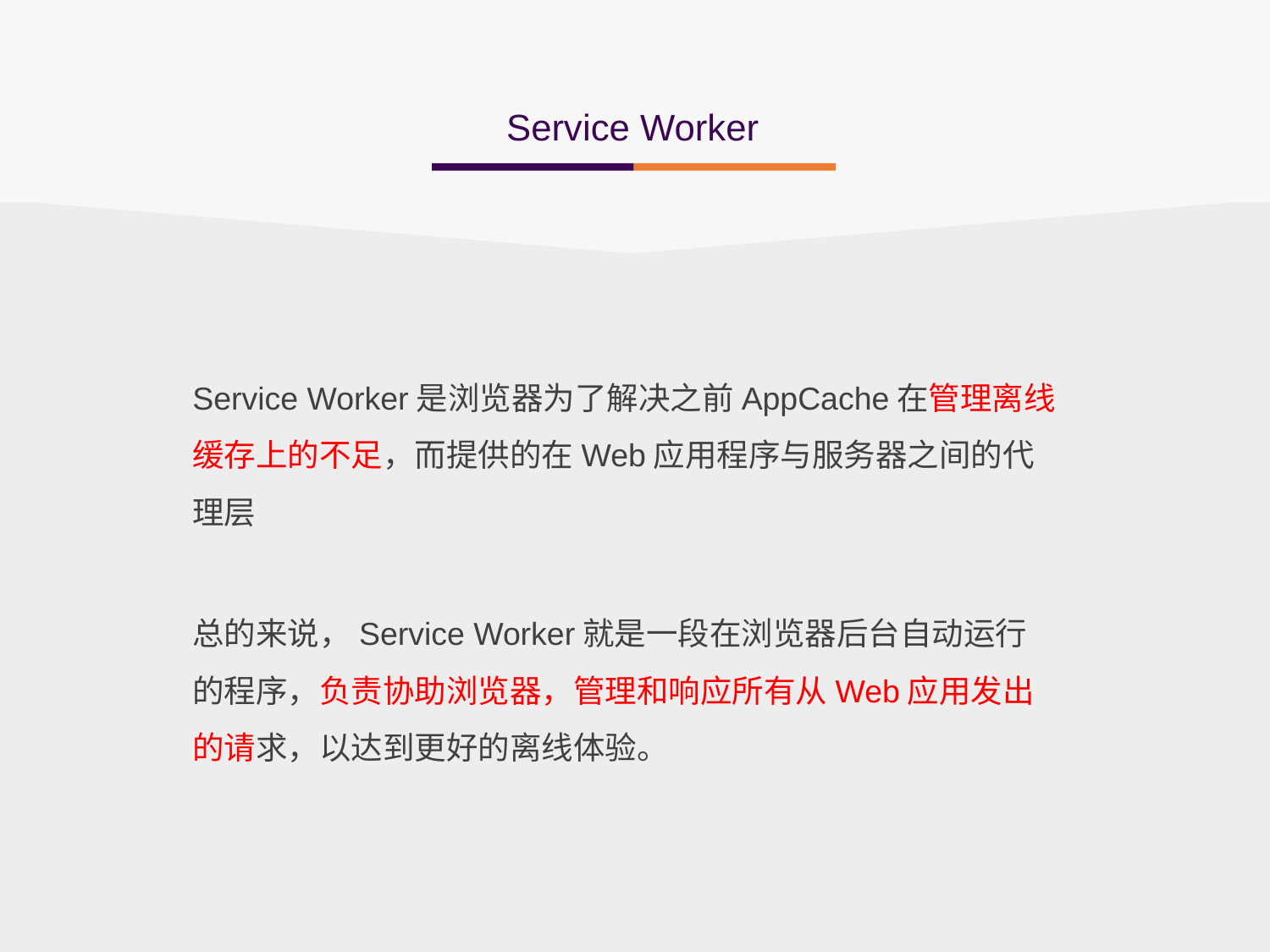

Service Worker

Service Worker是浏览器为了解决之前AppCache在管理离线缓存上的不足，而提供的在Web应用程序与服务器之间的代理层
总的来说，Service Worker就是一段在浏览器后台自动运行的程序，负责协助浏览器，管理和响应所有从Web应用发出的请求，以达到更好的离线体验。